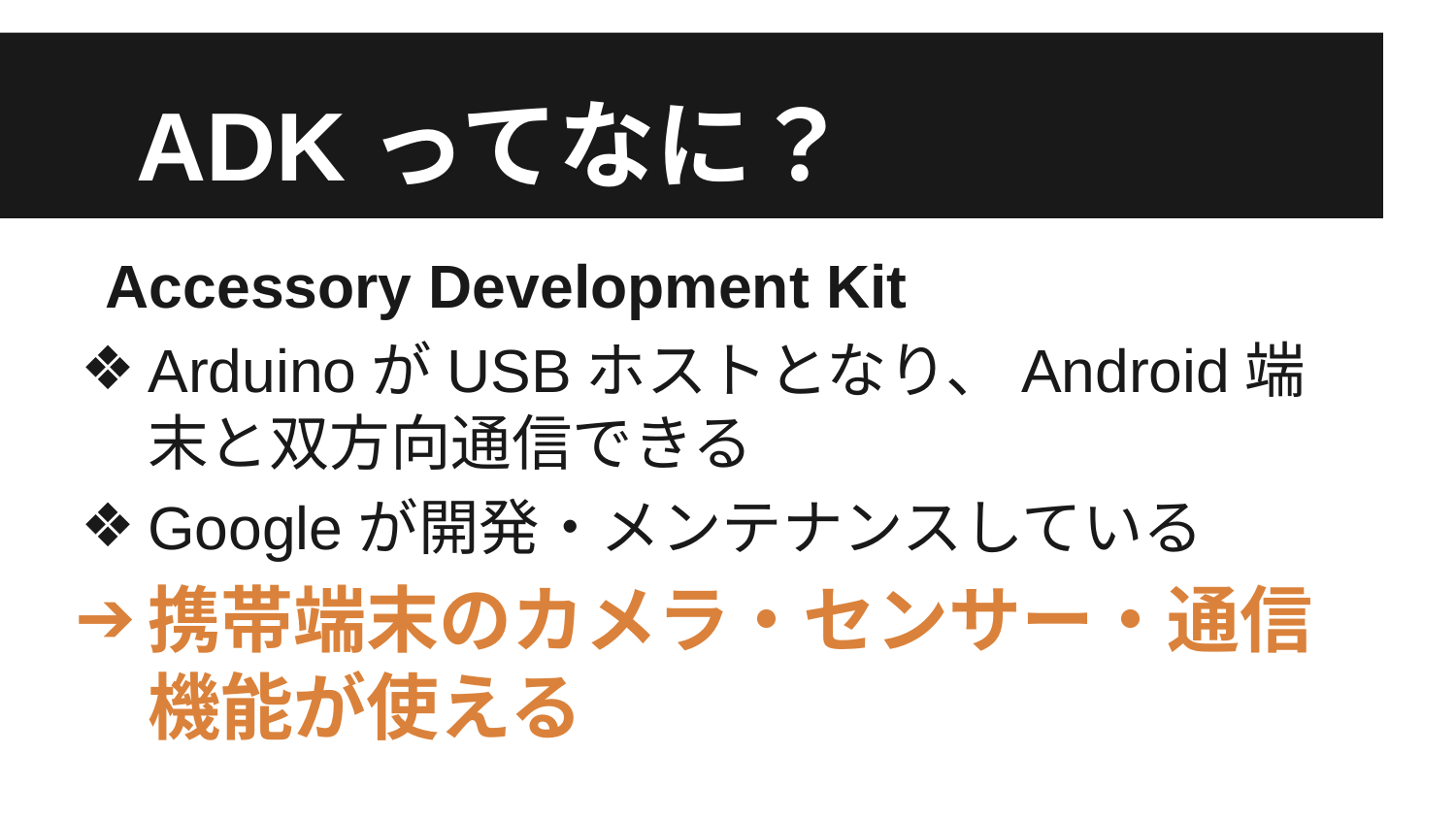

# ADKってなに？
Accessory Development Kit
ArduinoがUSBホストとなり、Android端末と双方向通信できる
Googleが開発・メンテナンスしている
携帯端末のカメラ・センサー・通信機能が使える